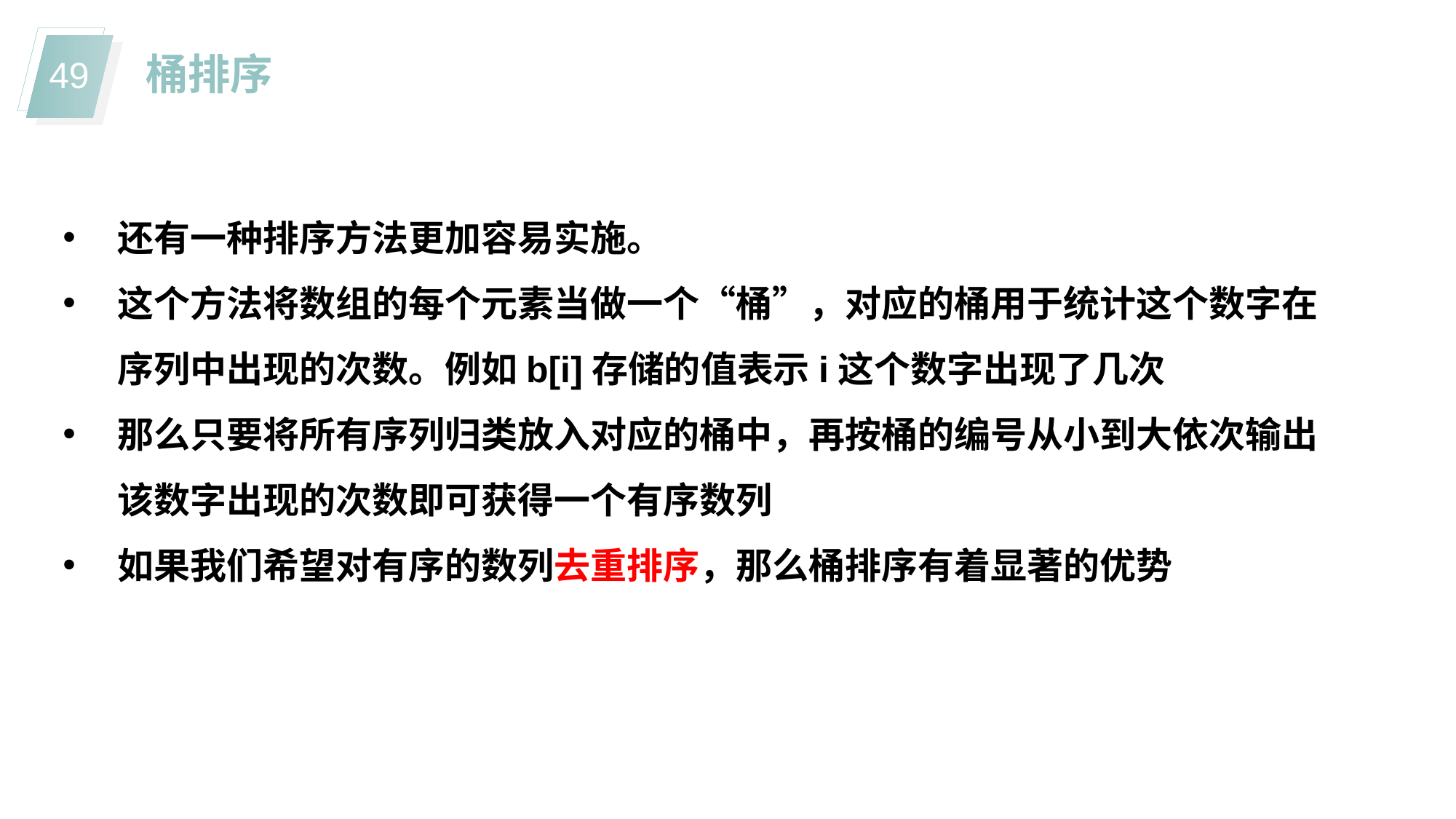

桶排序
还有一种排序方法更加容易实施。
这个方法将数组的每个元素当做一个“桶”，对应的桶用于统计这个数字在序列中出现的次数。例如b[i]存储的值表示i这个数字出现了几次
那么只要将所有序列归类放入对应的桶中，再按桶的编号从小到大依次输出该数字出现的次数即可获得一个有序数列
如果我们希望对有序的数列去重排序，那么桶排序有着显著的优势